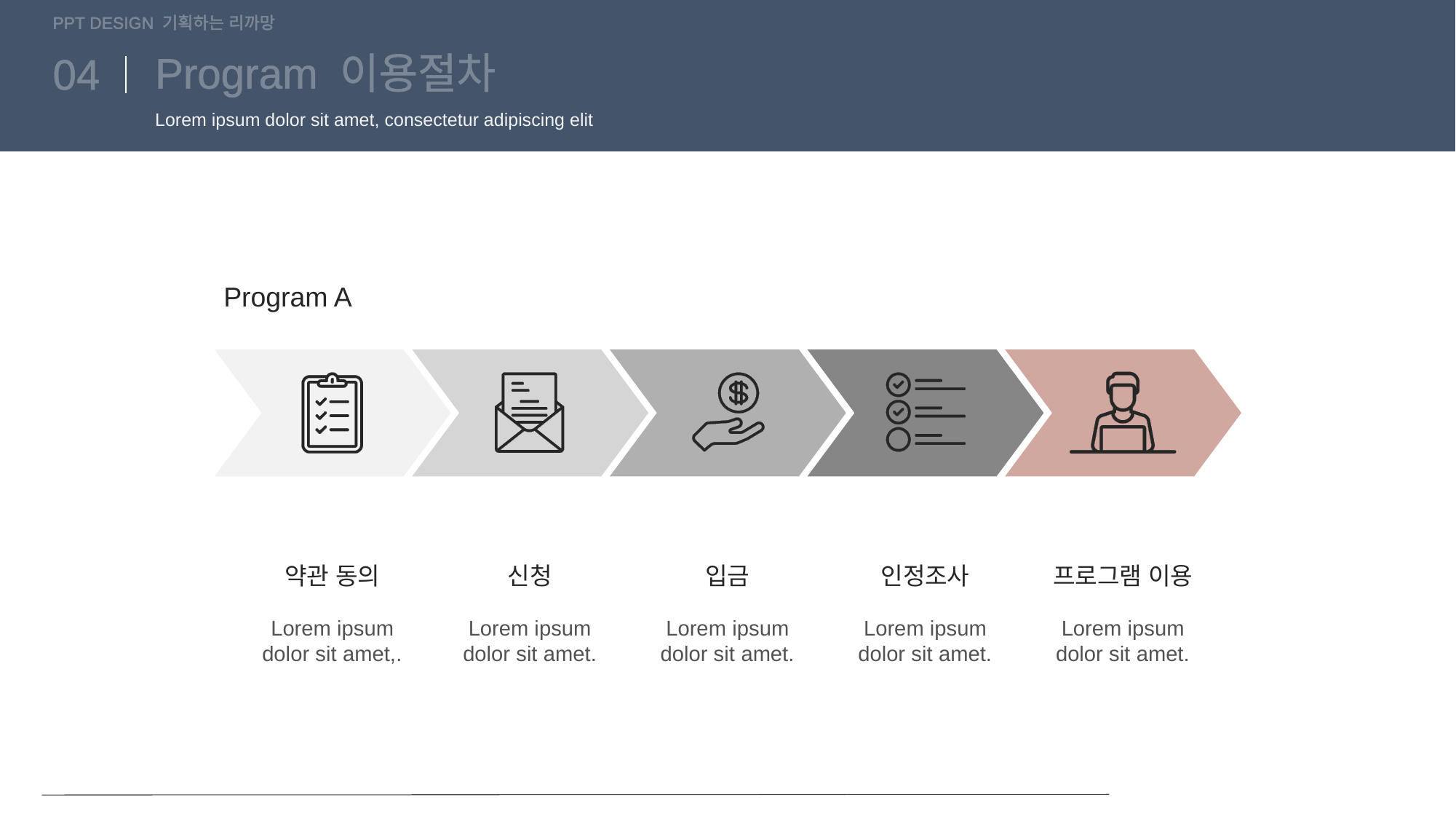

PPT DESIGN 기획하는 리까망
# Program 이용절차
04
Lorem ipsum dolor sit amet, consectetur adipiscing elit
Program A

약관 동의
신청
입금
인정조사
프로그램 이용
Lorem ipsum dolor sit amet,.
Lorem ipsum dolor sit amet.
Lorem ipsum dolor sit amet.
Lorem ipsum dolor sit amet.
Lorem ipsum dolor sit amet.